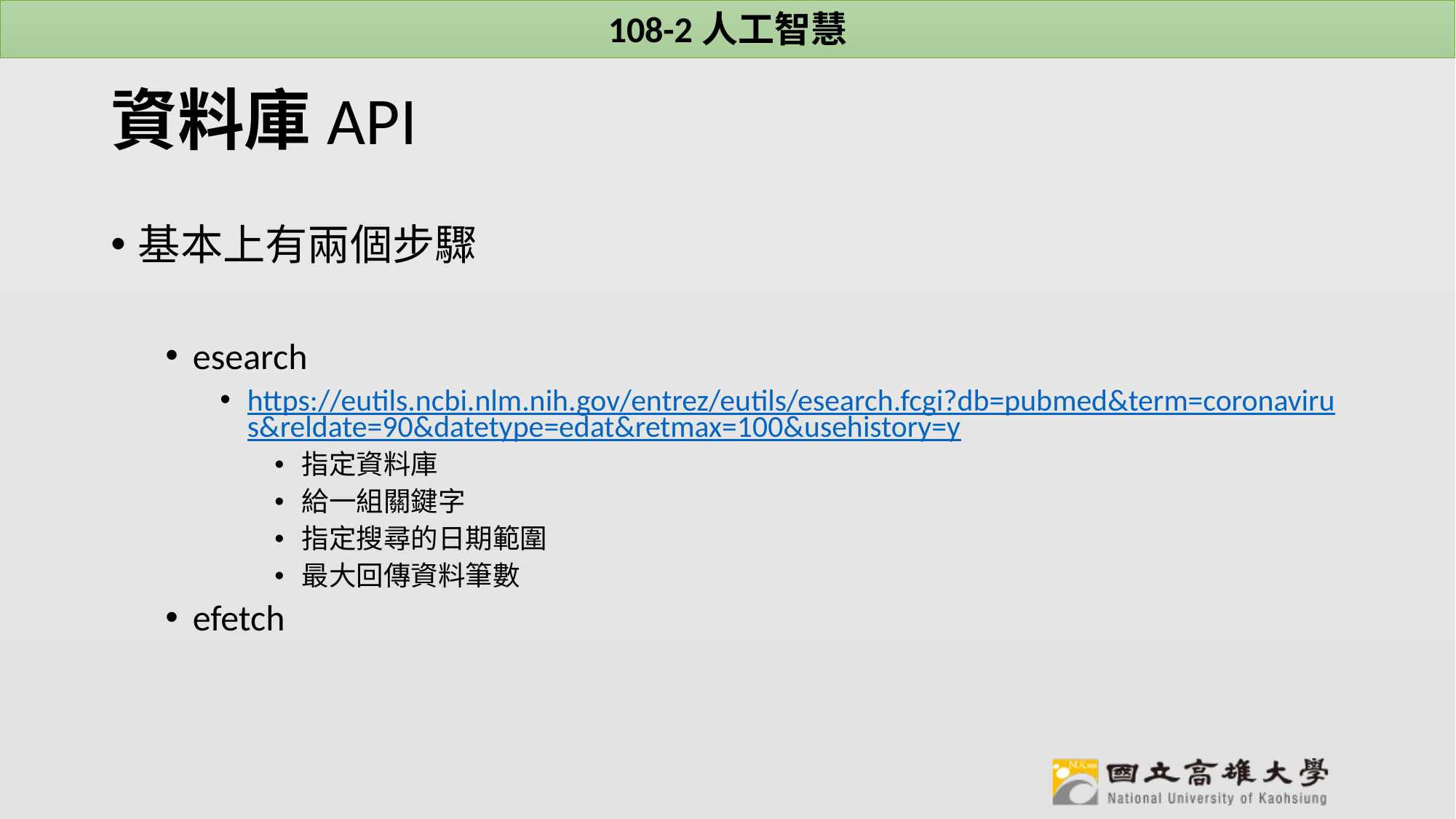

# 資料庫API
基本上有兩個步驟

esearch
https://eutils.ncbi.nlm.nih.gov/entrez/eutils/esearch.fcgi?db=pubmed&term=coronavirus&reldate=90&datetype=edat&retmax=100&usehistory=y
指定資料庫
給一組關鍵字
指定搜尋的日期範圍
最大回傳資料筆數
efetch